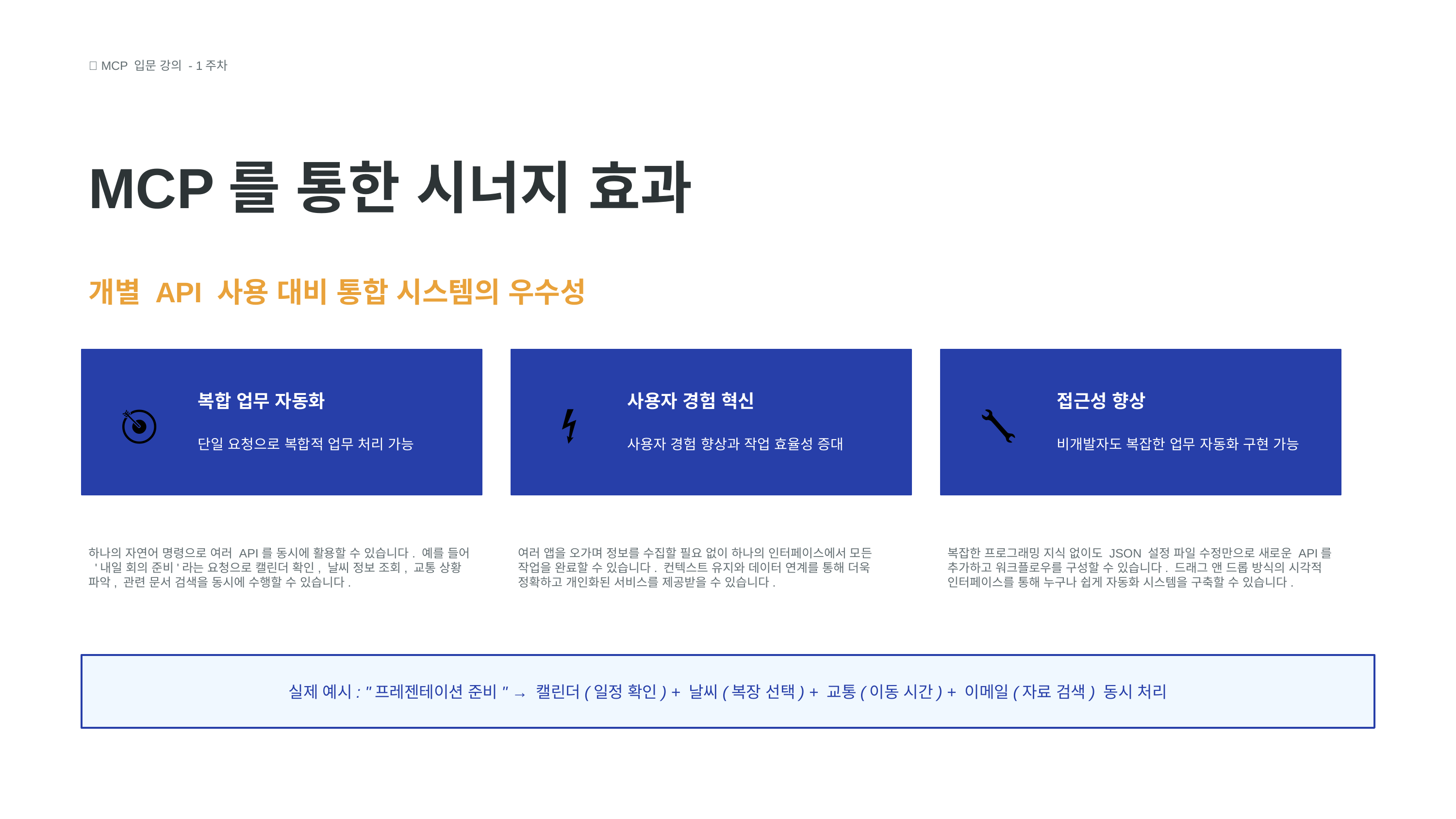

🧩 MCP 입문 강의 - 1주차
MCP를 통한 시너지 효과
개별 API 사용 대비 통합 시스템의 우수성

🎯
⚡
🔧
복합 업무 자동화
사용자 경험 혁신
접근성 향상
단일 요청으로 복합적 업무 처리 가능
사용자 경험 향상과 작업 효율성 증대
비개발자도 복잡한 업무 자동화 구현 가능
하나의 자연어 명령으로 여러 API를 동시에 활용할 수 있습니다. 예를 들어 '내일 회의 준비'라는 요청으로 캘린더 확인, 날씨 정보 조회, 교통 상황 파악, 관련 문서 검색을 동시에 수행할 수 있습니다.
여러 앱을 오가며 정보를 수집할 필요 없이 하나의 인터페이스에서 모든 작업을 완료할 수 있습니다. 컨텍스트 유지와 데이터 연계를 통해 더욱 정확하고 개인화된 서비스를 제공받을 수 있습니다.
복잡한 프로그래밍 지식 없이도 JSON 설정 파일 수정만으로 새로운 API를 추가하고 워크플로우를 구성할 수 있습니다. 드래그 앤 드롭 방식의 시각적 인터페이스를 통해 누구나 쉽게 자동화 시스템을 구축할 수 있습니다.

실제 예시: "프레젠테이션 준비" → 캘린더(일정 확인) + 날씨(복장 선택) + 교통(이동 시간) + 이메일(자료 검색) 동시 처리